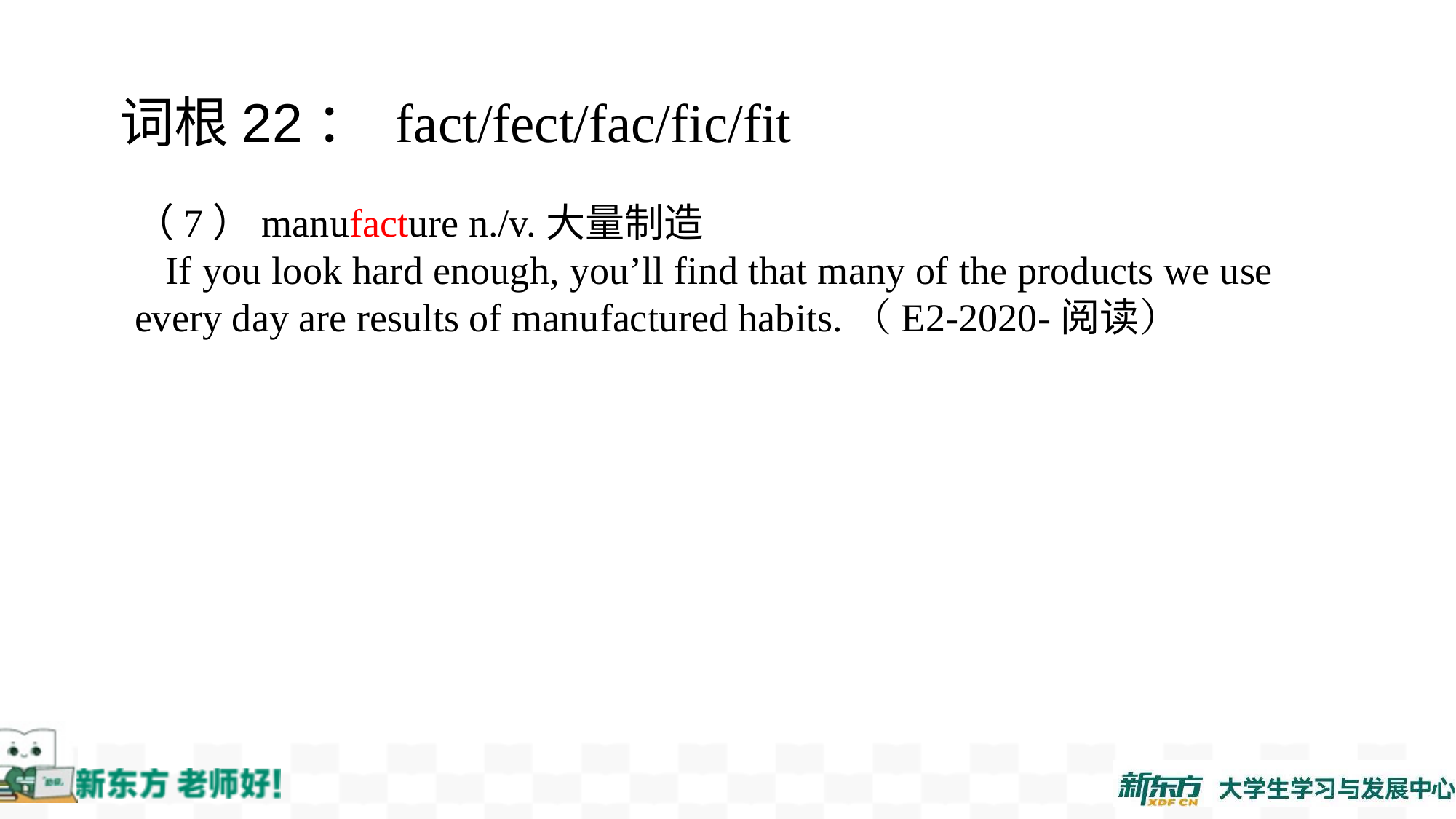

词根22： fact/fect/fac/fic/fit
（7）manufacture n./v.大量制造
   If you look hard enough, you’ll find that many of the products we use every day are results of manufactured habits.（E2-2020-阅读）